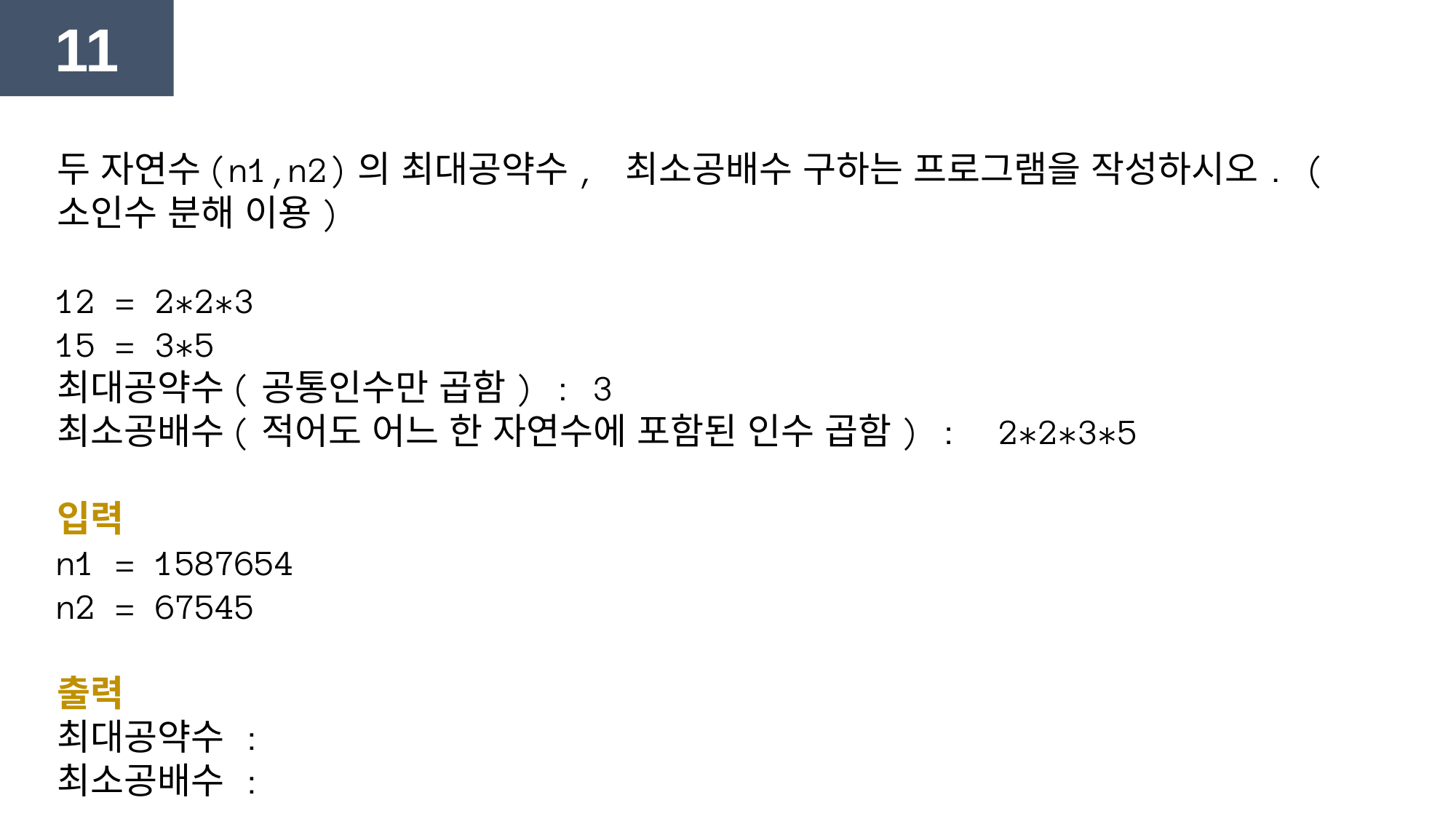

11
두 자연수(n1,n2)의 최대공약수, 최소공배수 구하는 프로그램을 작성하시오. (소인수 분해 이용)

12 = 2*2*3
15 = 3*5
최대공약수(공통인수만 곱함) : 3
최소공배수(적어도 어느 한 자연수에 포함된 인수 곱함) :  2*2*3*5

입력
n1 = 1587654
n2 = 67545

출력
최대공약수 :
최소공배수 :